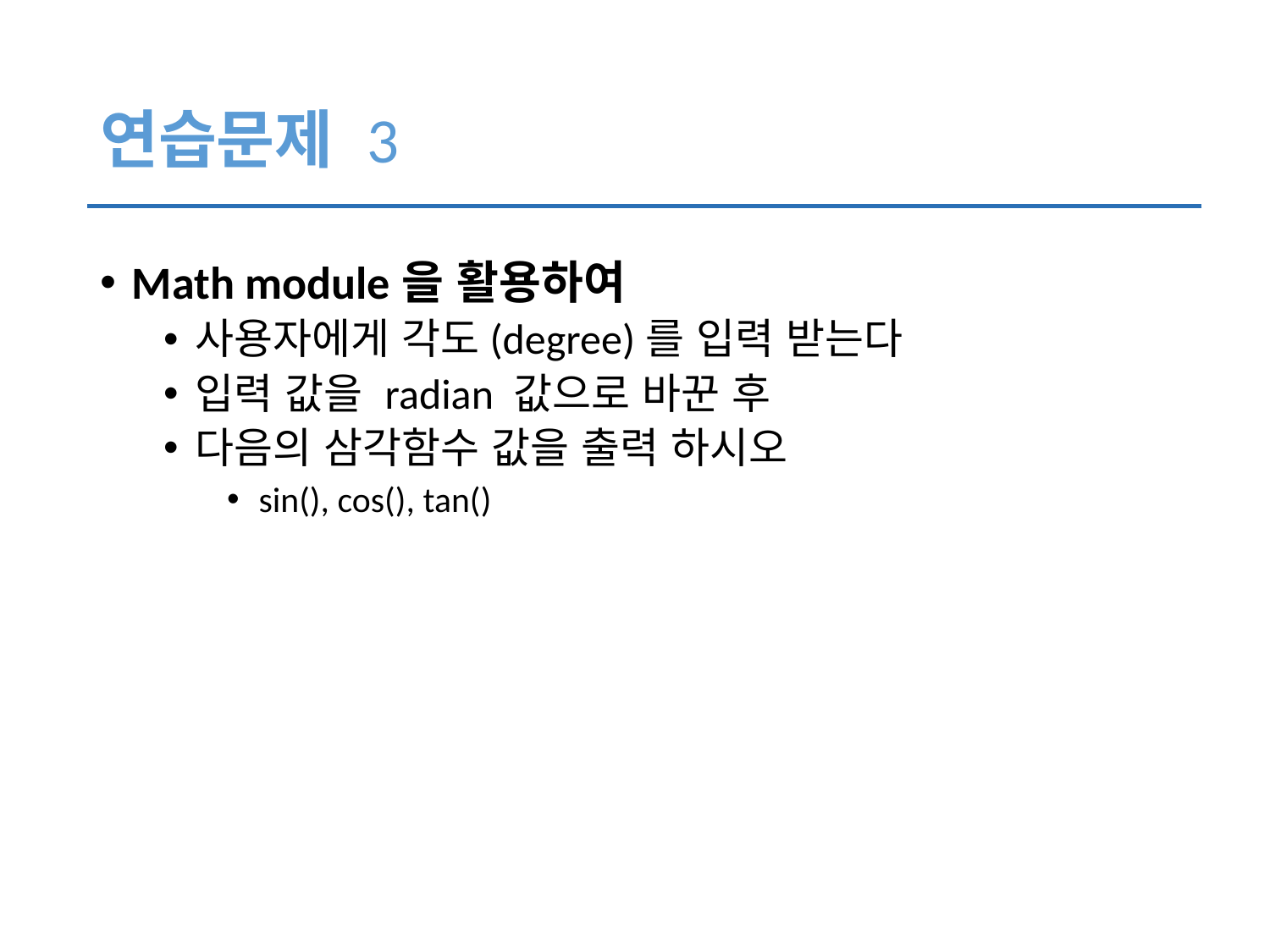

# 연습문제 3
Math module을 활용하여
사용자에게 각도(degree)를 입력 받는다
입력 값을 radian 값으로 바꾼 후
다음의 삼각함수 값을 출력 하시오
sin(), cos(), tan()